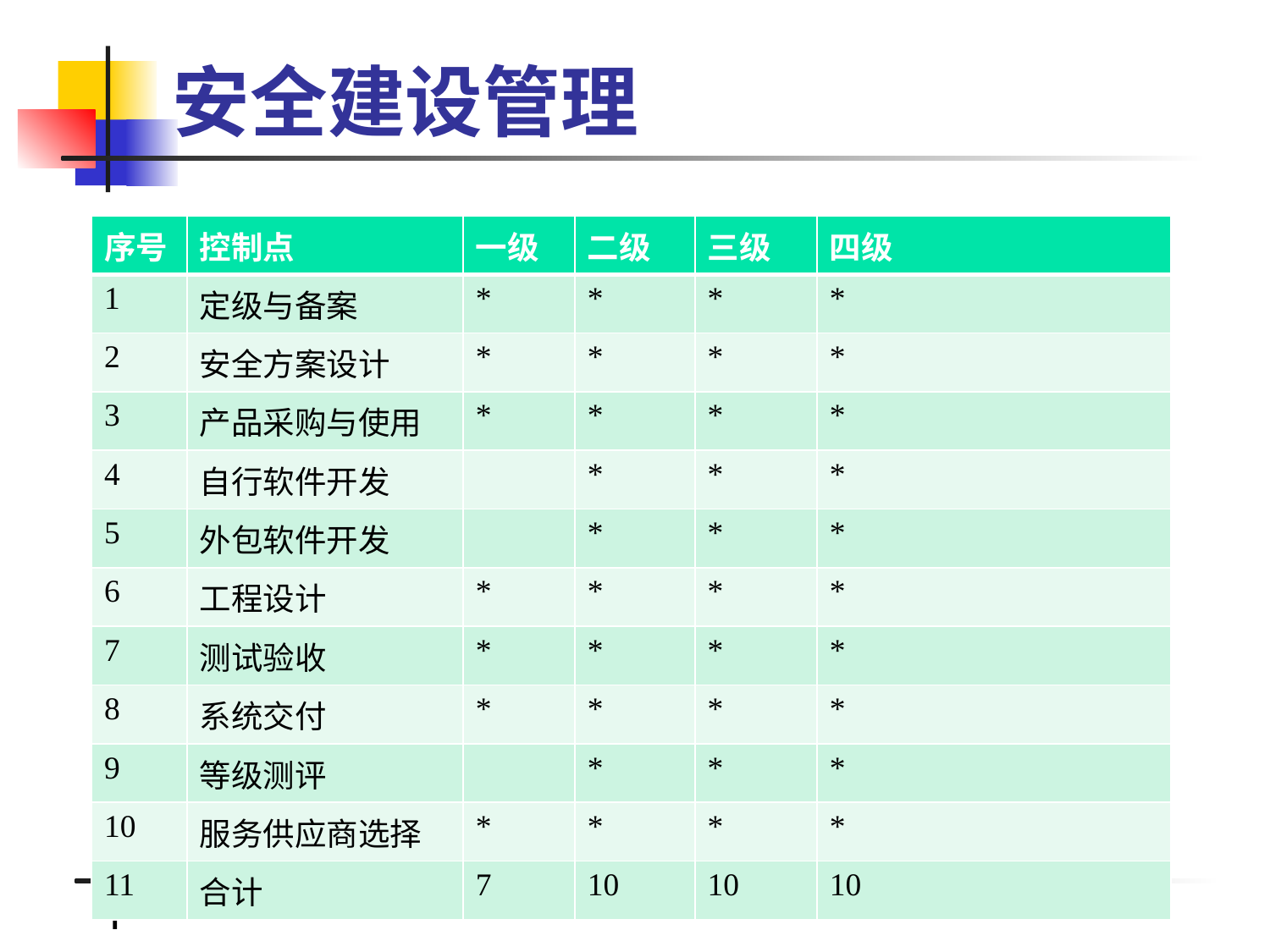

# 安全建设管理
| 序号 | 控制点 | 一级 | 二级 | 三级 | 四级 |
| --- | --- | --- | --- | --- | --- |
| 1 | 定级与备案 | \* | \* | \* | \* |
| 2 | 安全方案设计 | \* | \* | \* | \* |
| 3 | 产品采购与使用 | \* | \* | \* | \* |
| 4 | 自行软件开发 |  | \* | \* | \* |
| 5 | 外包软件开发 |  | \* | \* | \* |
| 6 | 工程设计 | \* | \* | \* | \* |
| 7 | 测试验收 | \* | \* | \* | \* |
| 8 | 系统交付 | \* | \* | \* | \* |
| 9 | 等级测评 |  | \* | \* | \* |
| 10 | 服务供应商选择 | \* | \* | \* | \* |
| 11 | 合计 | 7 | 10 | 10 | 10 |